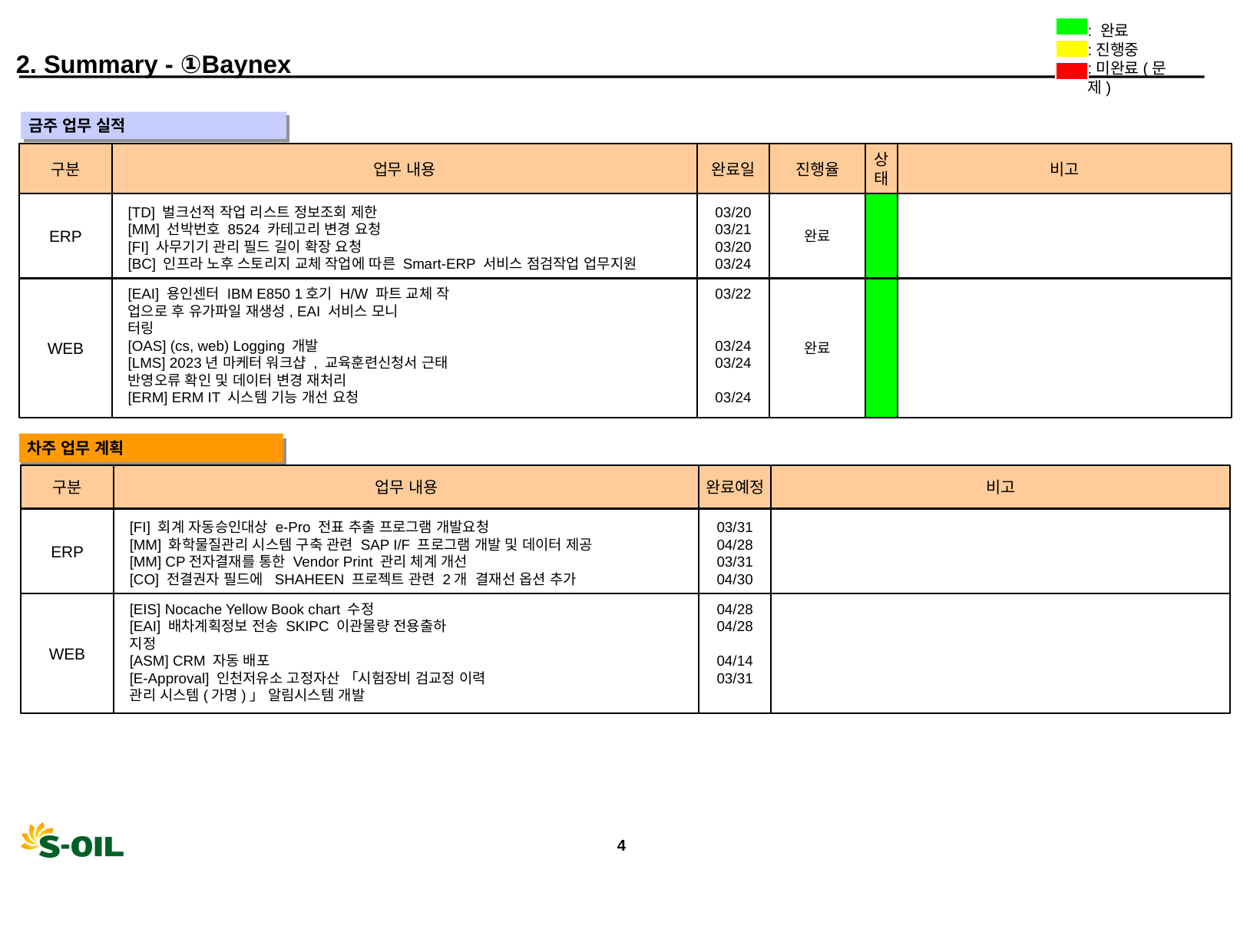

: 완료
:진행중
:미완료(문제)

2. Summary - ①Baynex

 금주 업무 실적
" "
구분
업무 내용
완료일
진행율
상
태
비고

ERP

완료

[TD] 벌크선적 작업 리스트 정보조회 제한
[MM] 선박번호 8524 카테고리 변경 요청
[FI] 사무기기 관리 필드 길이 확장 요청
[BC] 인프라 노후 스토리지 교체 작업에 따른 Smart-ERP 서비스 점검작업 업무지원
03/20
03/21
03/20
03/24

WEB

완료

[EAI] 용인센터 IBM E850 1호기 H/W 파트 교체 작
업으로 후 유가파일 재생성, EAI 서비스 모니
터링
[OAS] (cs, web) Logging 개발
[LMS] 2023년 마케터 워크샵 , 교육훈련신청서 근태
반영오류 확인 및 데이터 변경 재처리
[ERM] ERM IT 시스템 기능 개선 요청
03/22
03/24
03/24
03/24

 차주 업무 계획
" "
구분
업무 내용
완료예정
비고

ERP

[FI] 회계 자동승인대상 e-Pro 전표 추출 프로그램 개발요청
[MM] 화학물질관리 시스템 구축 관련 SAP I/F 프로그램 개발 및 데이터 제공
[MM] CP전자결재를 통한 Vendor Print 관리 체계 개선
[CO] 전결권자 필드에  SHAHEEN 프로젝트 관련 2개  결재선 옵션 추가
03/31
04/28
03/31
04/30

WEB

[EIS] Nocache Yellow Book chart 수정
[EAI] 배차계획정보 전송 SKIPC 이관물량 전용출하
지정
[ASM] CRM 자동 배포
[E-Approval] 인천저유소 고정자산 「시험장비 검교정 이력
관리 시스템(가명)」 알림시스템 개발
04/28
04/28
04/14
03/31